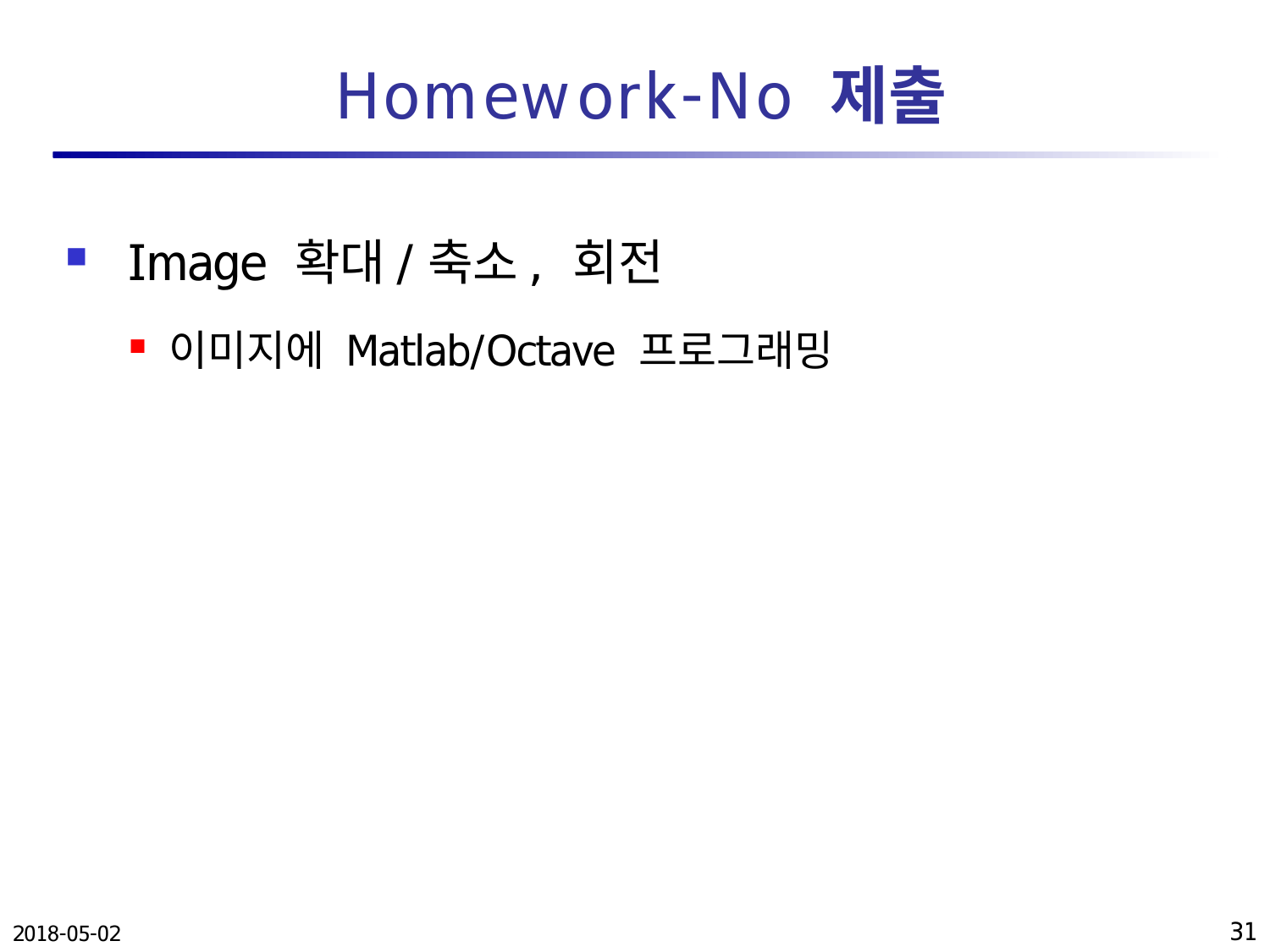

# Homework-No 제출
 Image 확대/축소, 회전
이미지에 Matlab/Octave 프로그래밍

2018-05-02
31